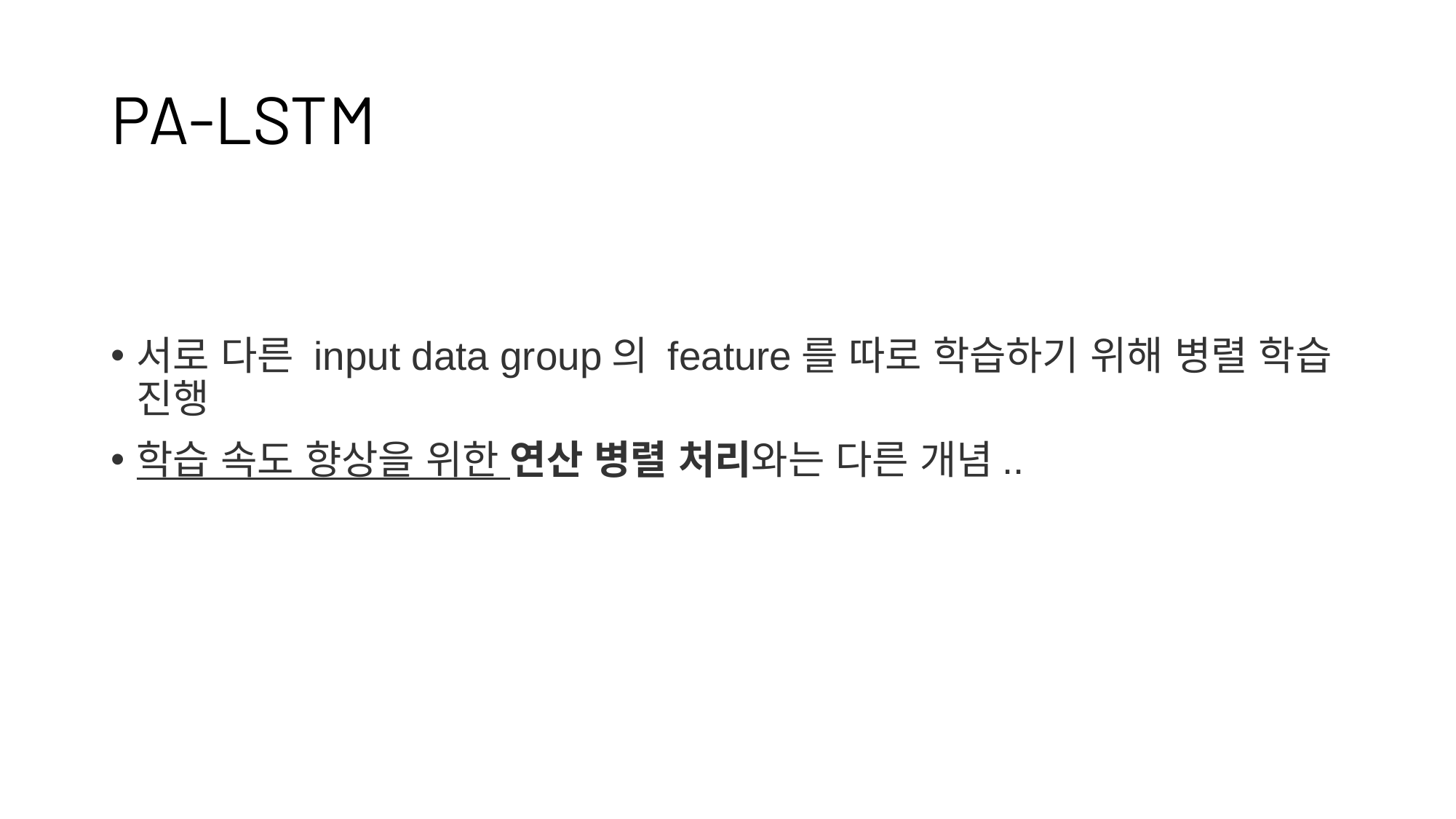

# PA-LSTM
서로 다른 input data group의 feature를 따로 학습하기 위해 병렬 학습 진행
학습 속도 향상을 위한 연산 병렬 처리와는 다른 개념..